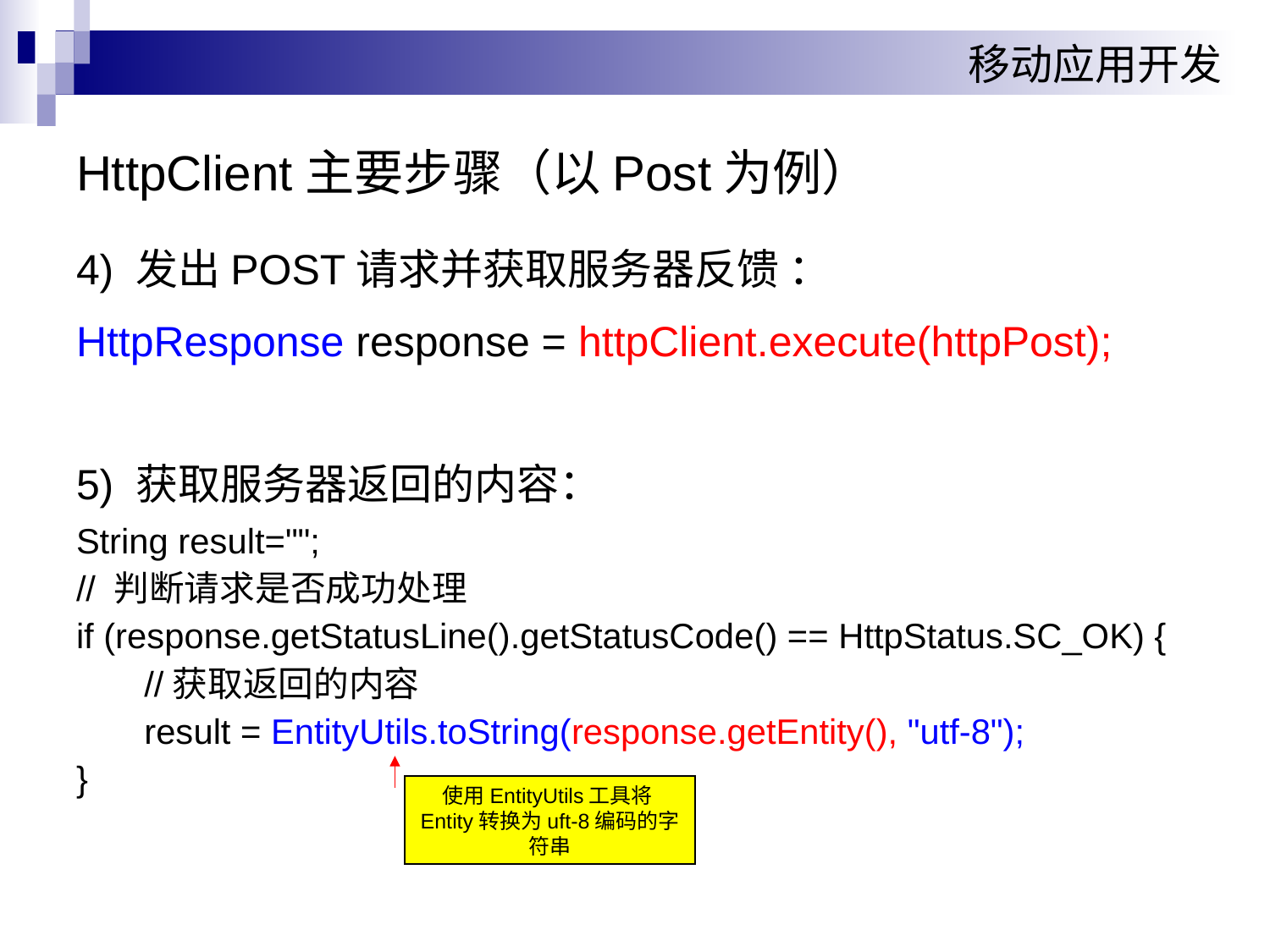

# HttpClient主要步骤（以Post为例）
4) 发出POST请求并获取服务器反馈 ：
HttpResponse response = httpClient.execute(httpPost);

5) 获取服务器返回的内容：
String result="";
// 判断请求是否成功处理
if (response.getStatusLine().getStatusCode() == HttpStatus.SC_OK) {
       //获取返回的内容
       result = EntityUtils.toString(response.getEntity(), "utf-8");
}

使用EntityUtils工具将Entity转换为uft-8编码的字符串